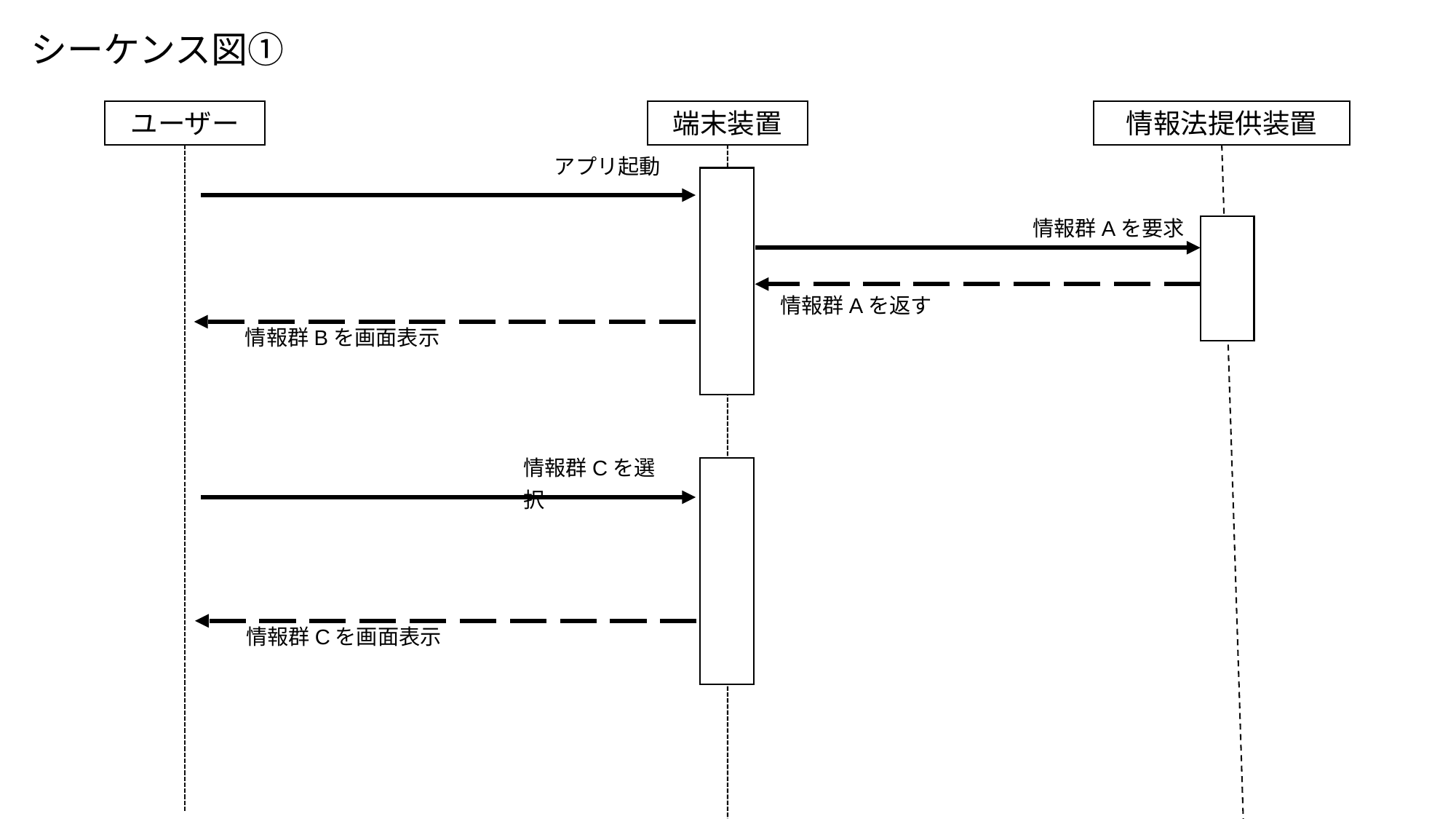

シーケンス図①
ユーザー
端末装置
情報法提供装置
アプリ起動

情報群Aを要求

情報群Aを返す
情報群Bを画面表示
情報群Cを選択

情報群Cを画面表示